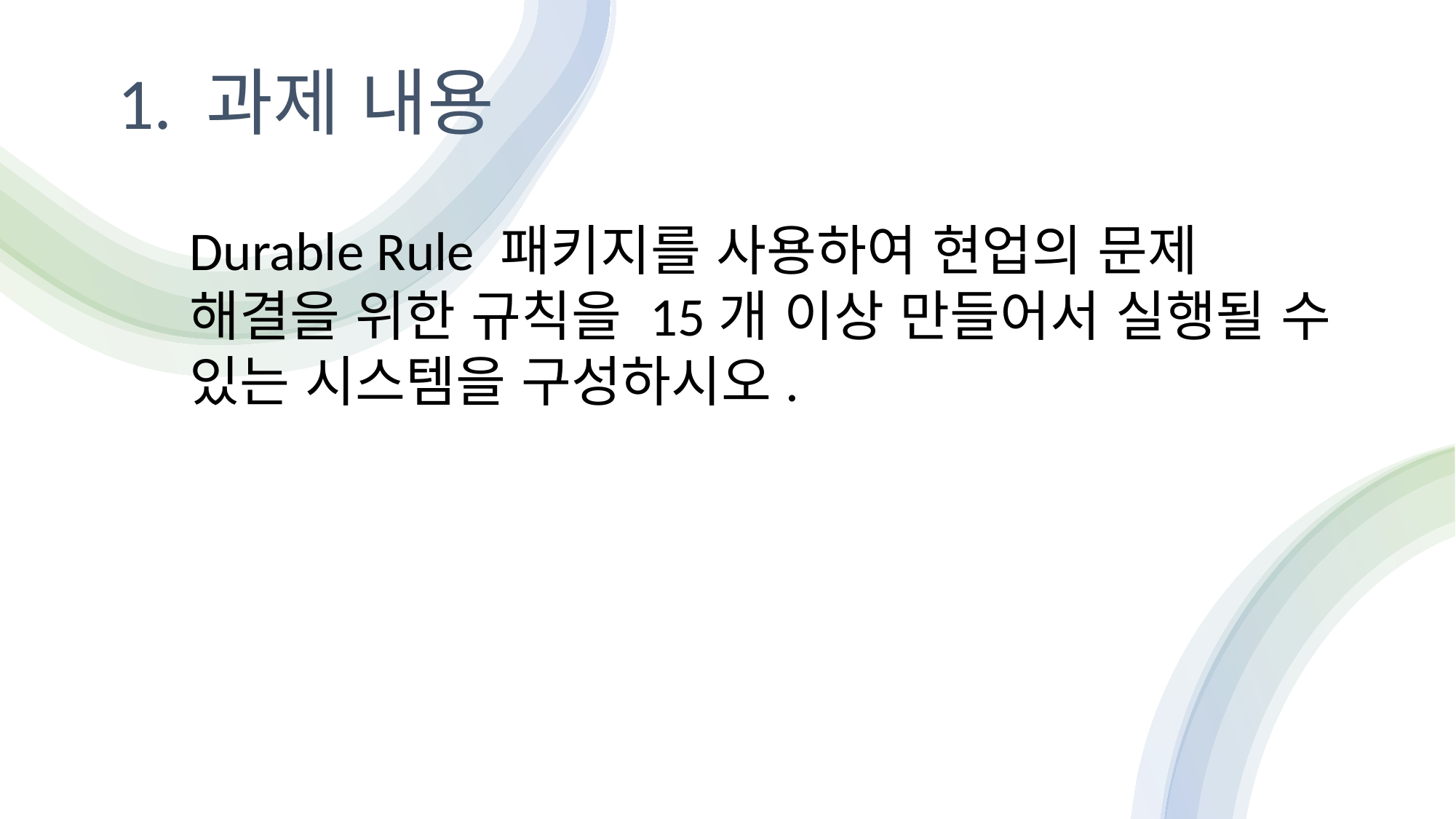

# 1. 과제 내용
Durable Rule 패키지를 사용하여 현업의 문제 해결을 위한 규칙을 15개 이상 만들어서 실행될 수 있는 시스템을 구성하시오.